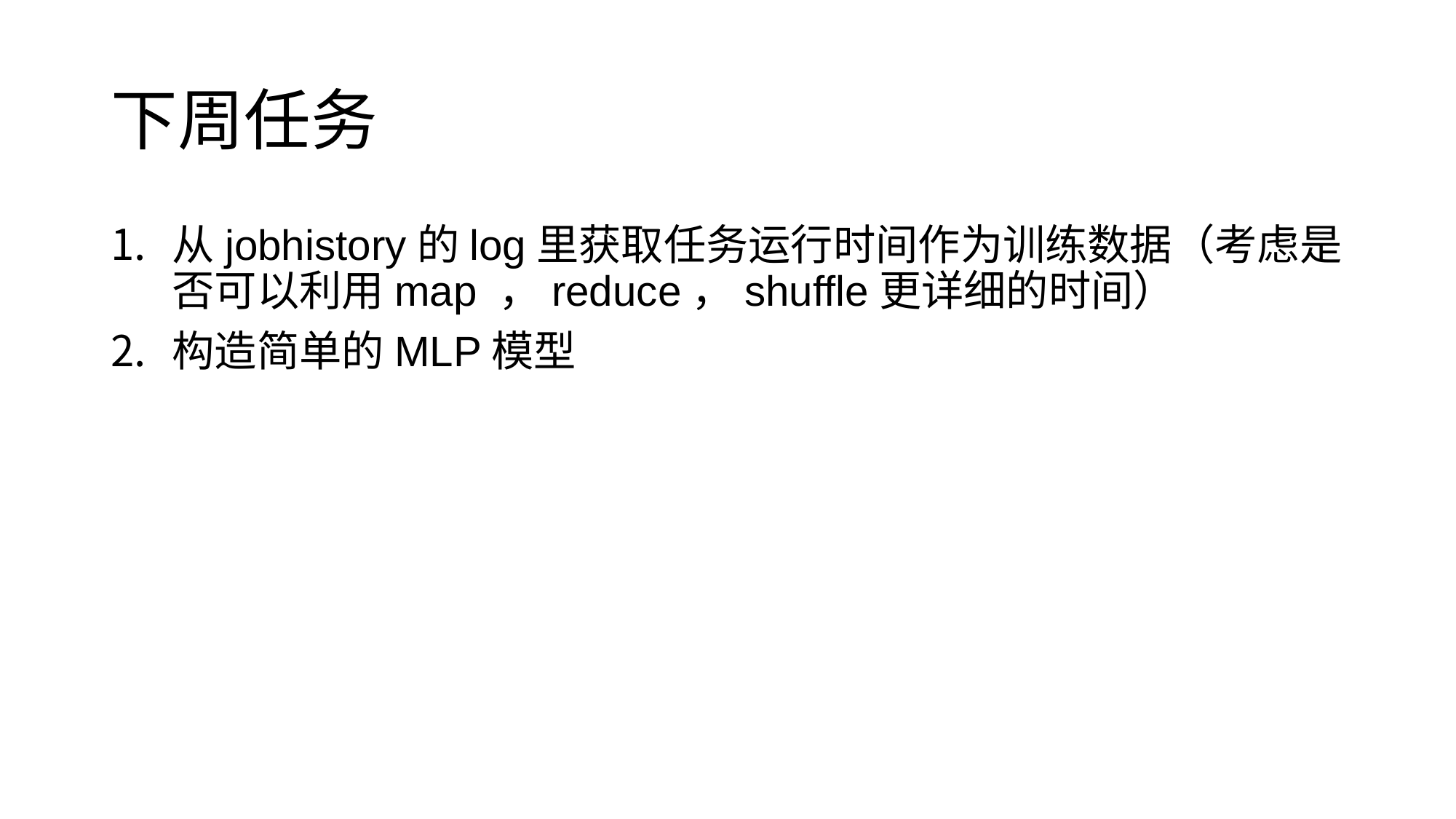

# 下周任务
从jobhistory的log里获取任务运行时间作为训练数据（考虑是否可以利用map ，reduce，shuffle更详细的时间）
构造简单的MLP模型